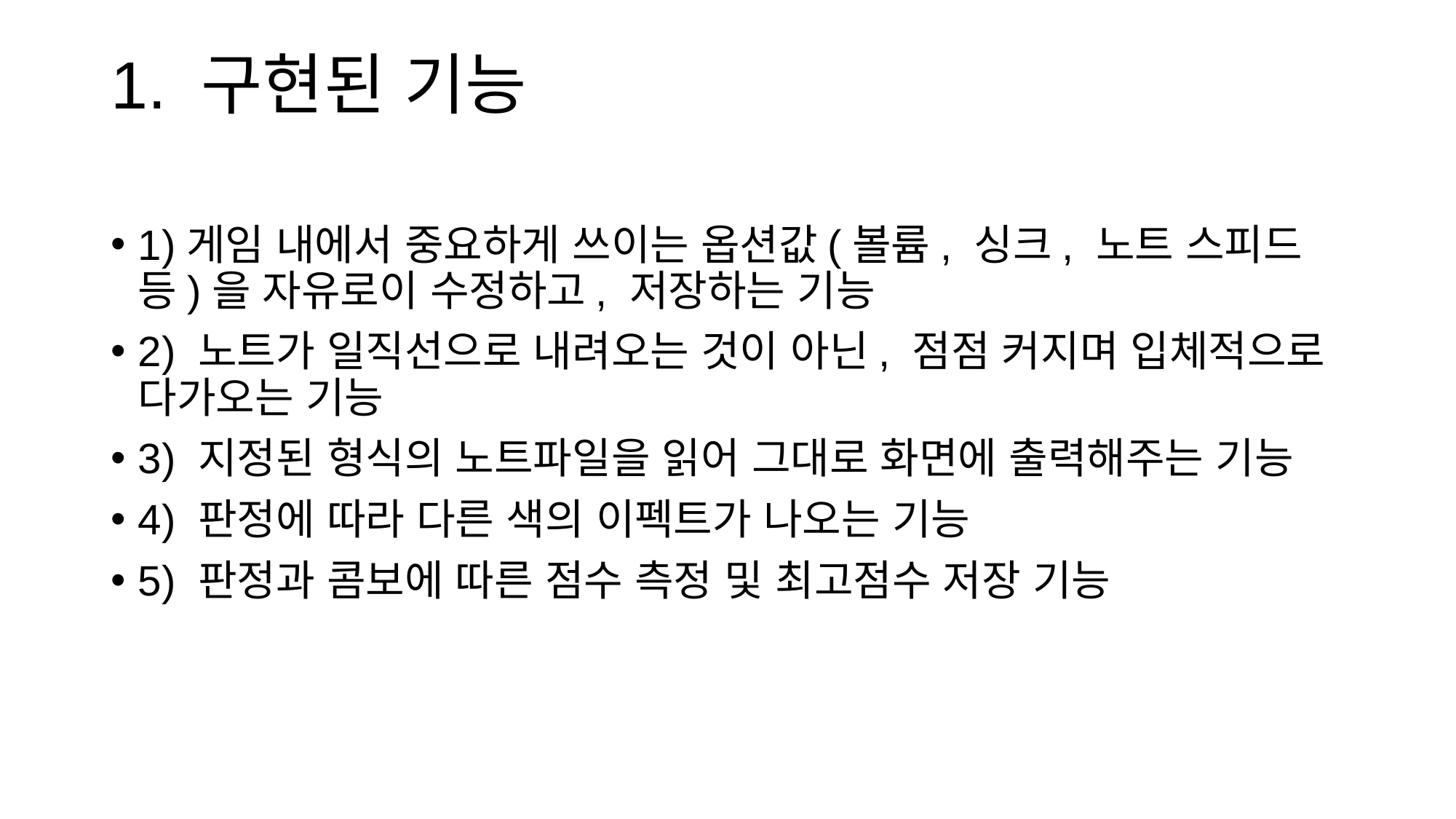

# 1. 구현된 기능

1)게임 내에서 중요하게 쓰이는 옵션값(볼륨, 싱크, 노트 스피드 등)을 자유로이 수정하고, 저장하는 기능
2) 노트가 일직선으로 내려오는 것이 아닌, 점점 커지며 입체적으로 다가오는 기능
3) 지정된 형식의 노트파일을 읽어 그대로 화면에 출력해주는 기능
4) 판정에 따라 다른 색의 이펙트가 나오는 기능
5) 판정과 콤보에 따른 점수 측정 및 최고점수 저장 기능